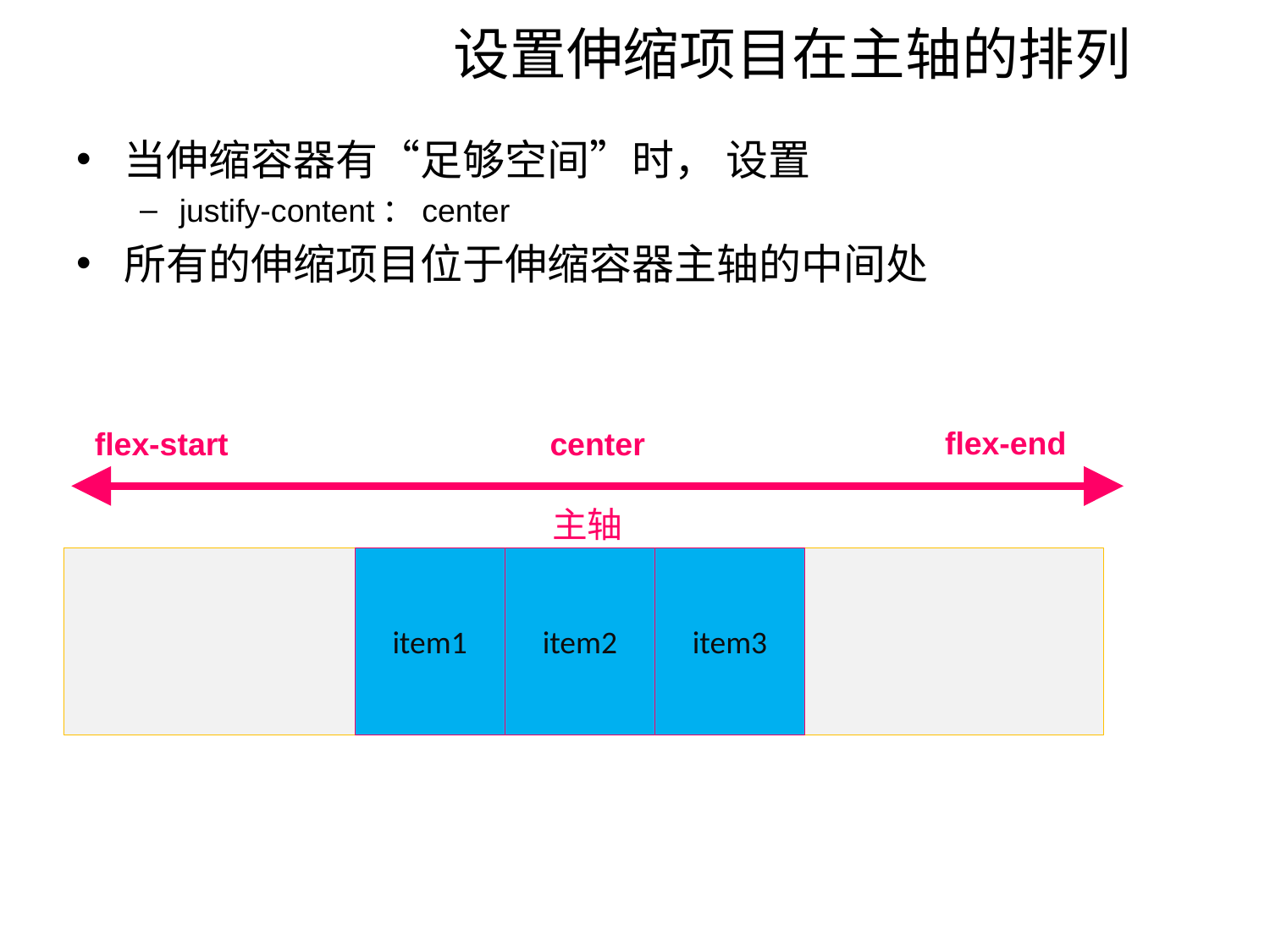

# 设置伸缩项目在主轴的排列
当伸缩容器有“足够空间”时， 设置
justify-content：center
所有的伸缩项目位于伸缩容器主轴的中间处
flex-end
flex-start
center
主轴

item1
item2
item3